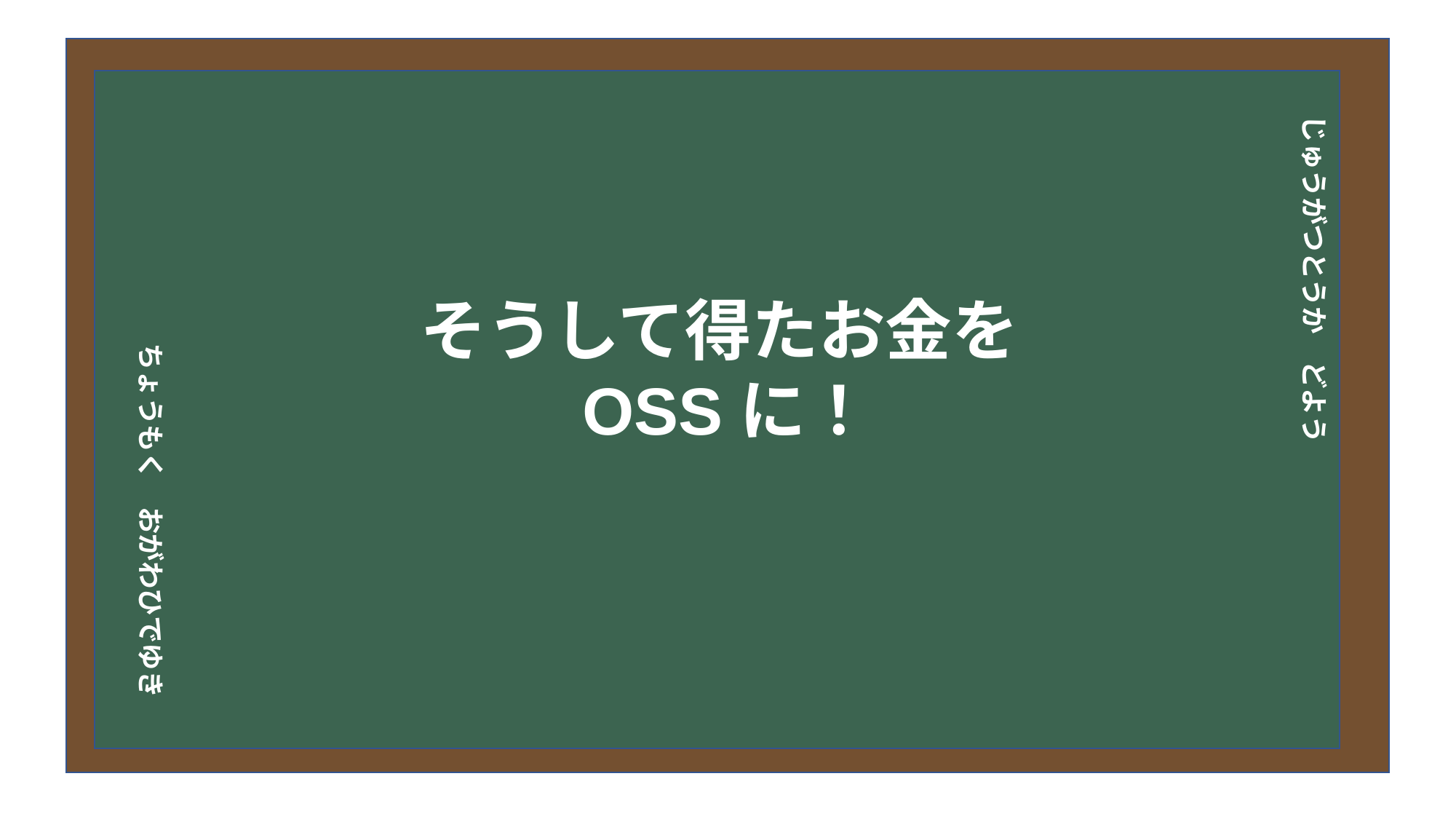

# 今日の目次

じゅうがつとうか　どよう

DXについて
中小企業の問題
解決提案
まとめ
そうして得たお金をOSSに！
ちょうもく　おがわひでゆき